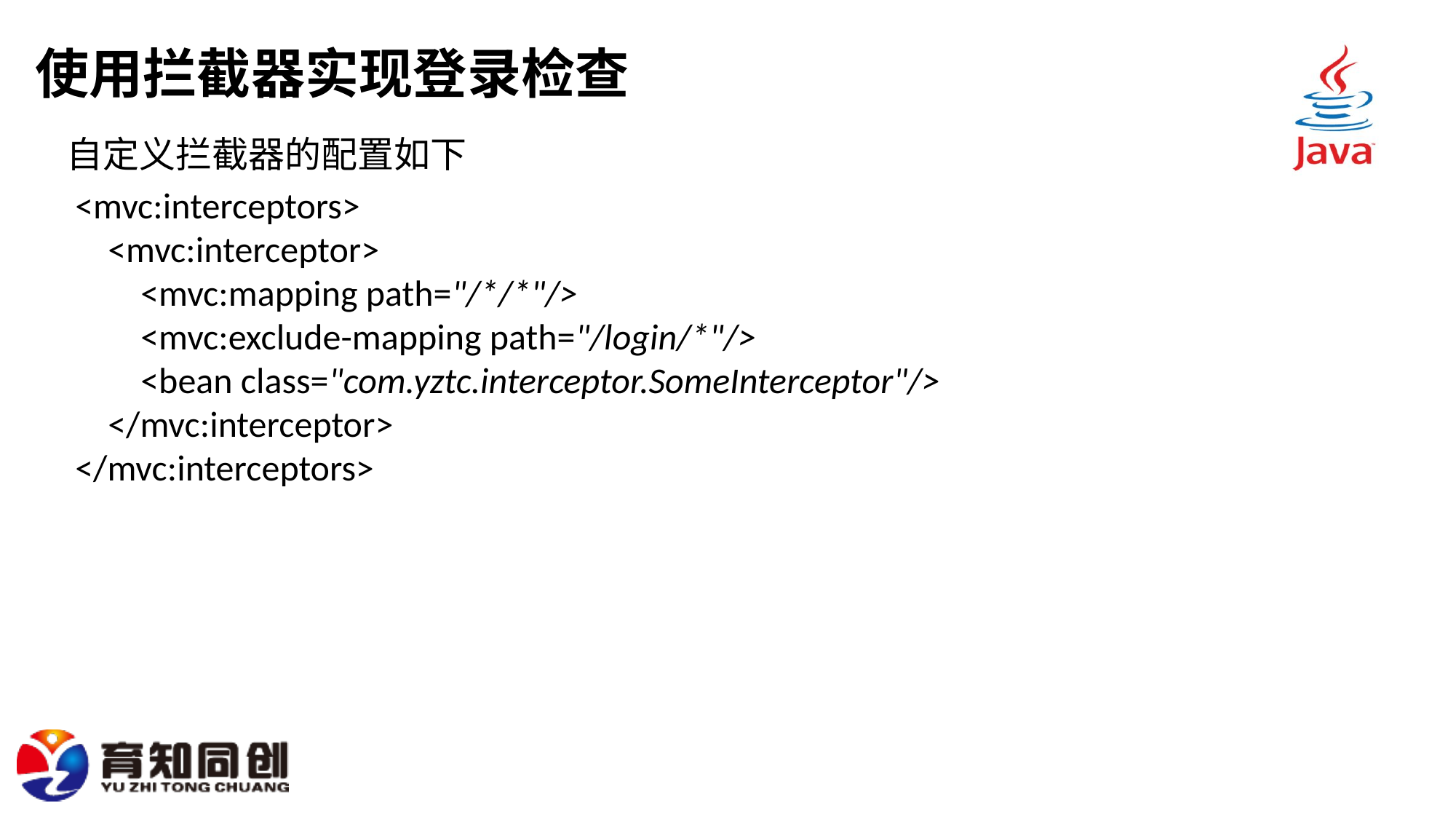

# 使用拦截器实现登录检查
自定义拦截器的配置如下
<mvc:interceptors>
    <mvc:interceptor>
        <mvc:mapping path="/*/*"/>
        <mvc:exclude-mapping path="/login/*"/>
        <bean class="com.yztc.interceptor.SomeInterceptor"/>
    </mvc:interceptor>
</mvc:interceptors>